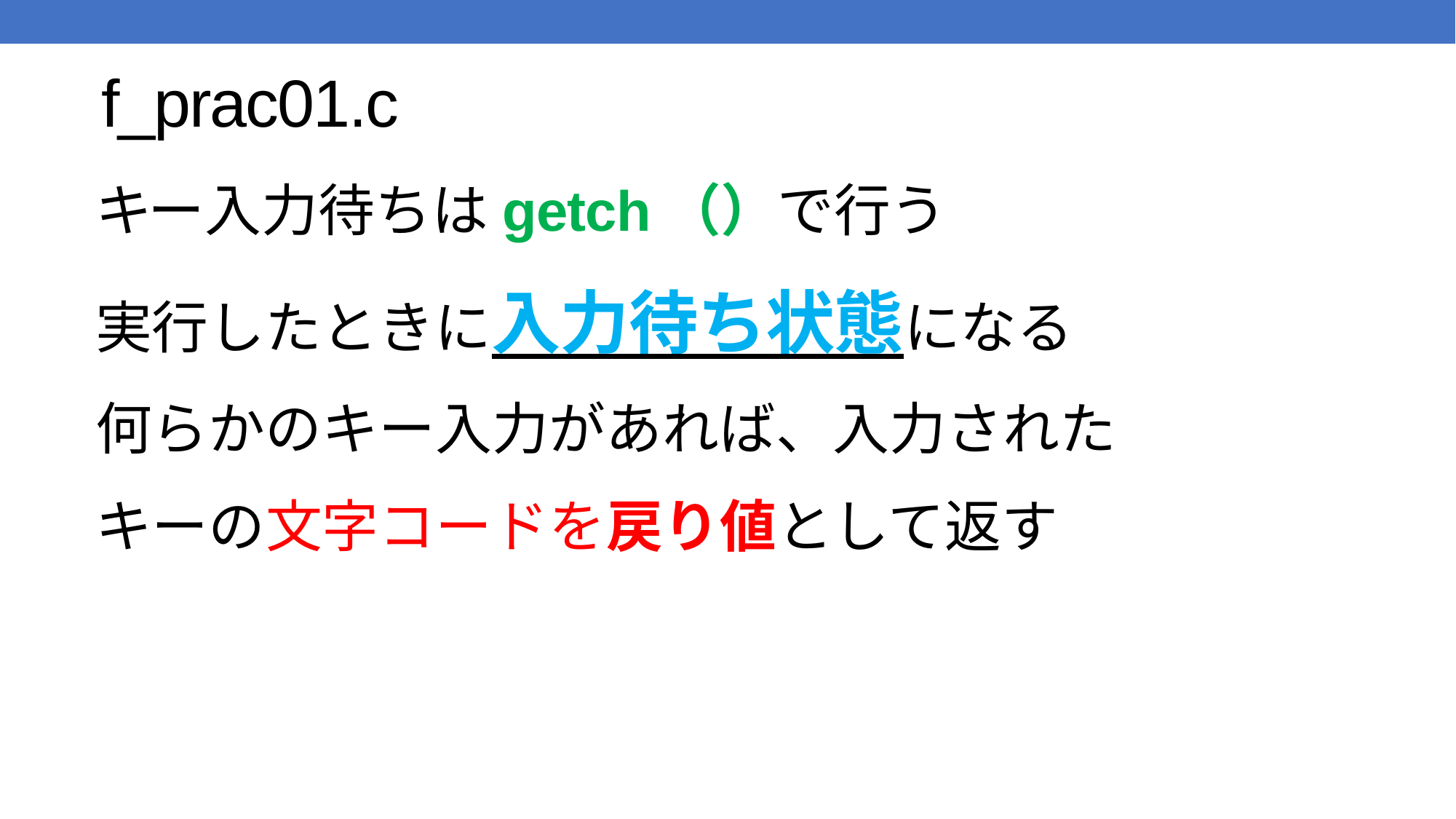

# f_prac01.c
キー入力待ちはgetch（）で行う
実行したときに入力待ち状態になる
何らかのキー入力があれば、入力されたキーの文字コードを戻り値として返す